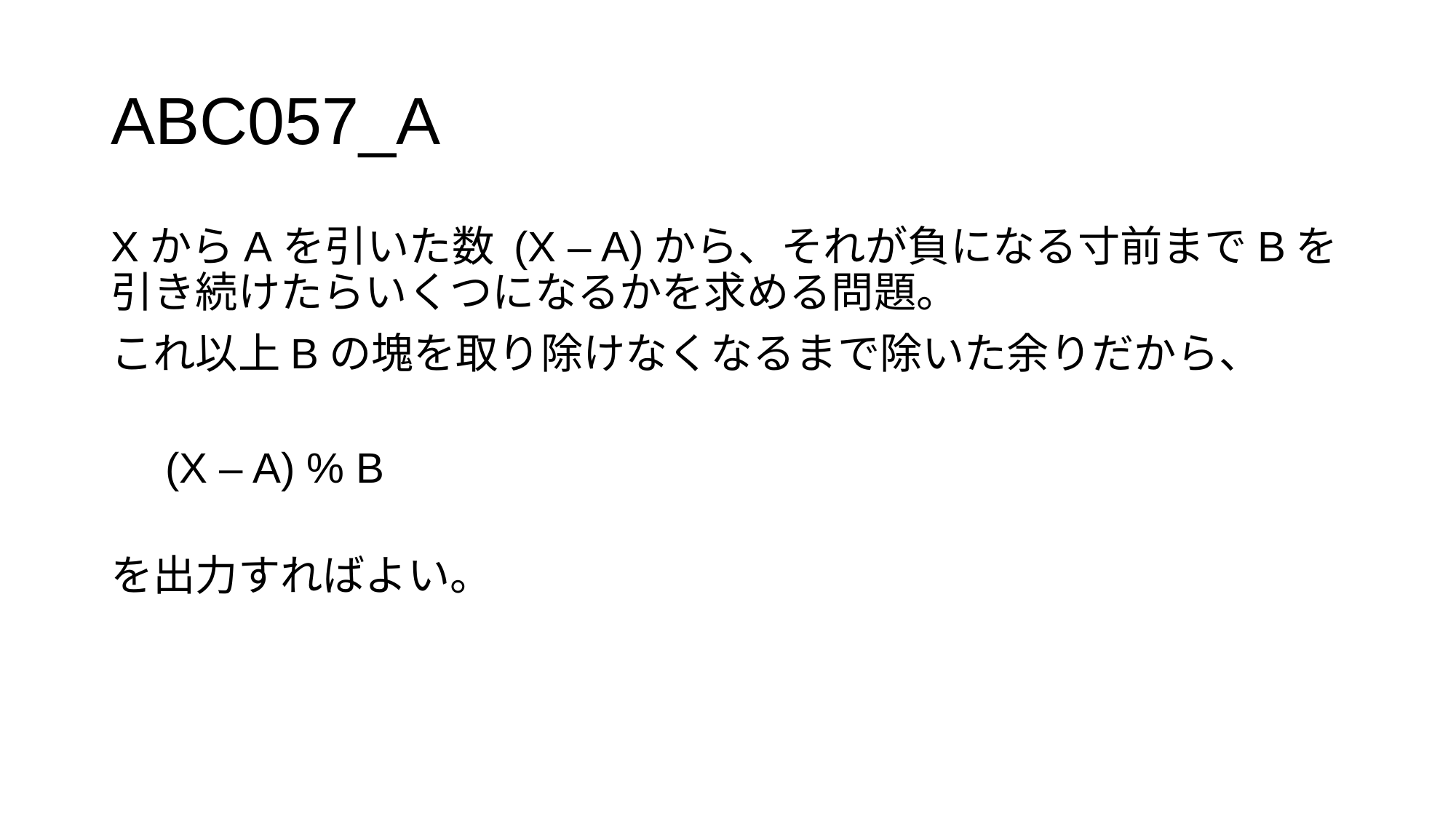

# ABC057_A
XからAを引いた数 (X – A)から、それが負になる寸前までBを引き続けたらいくつになるかを求める問題。
これ以上Bの塊を取り除けなくなるまで除いた余りだから、

(X – A) % B

を出力すればよい。